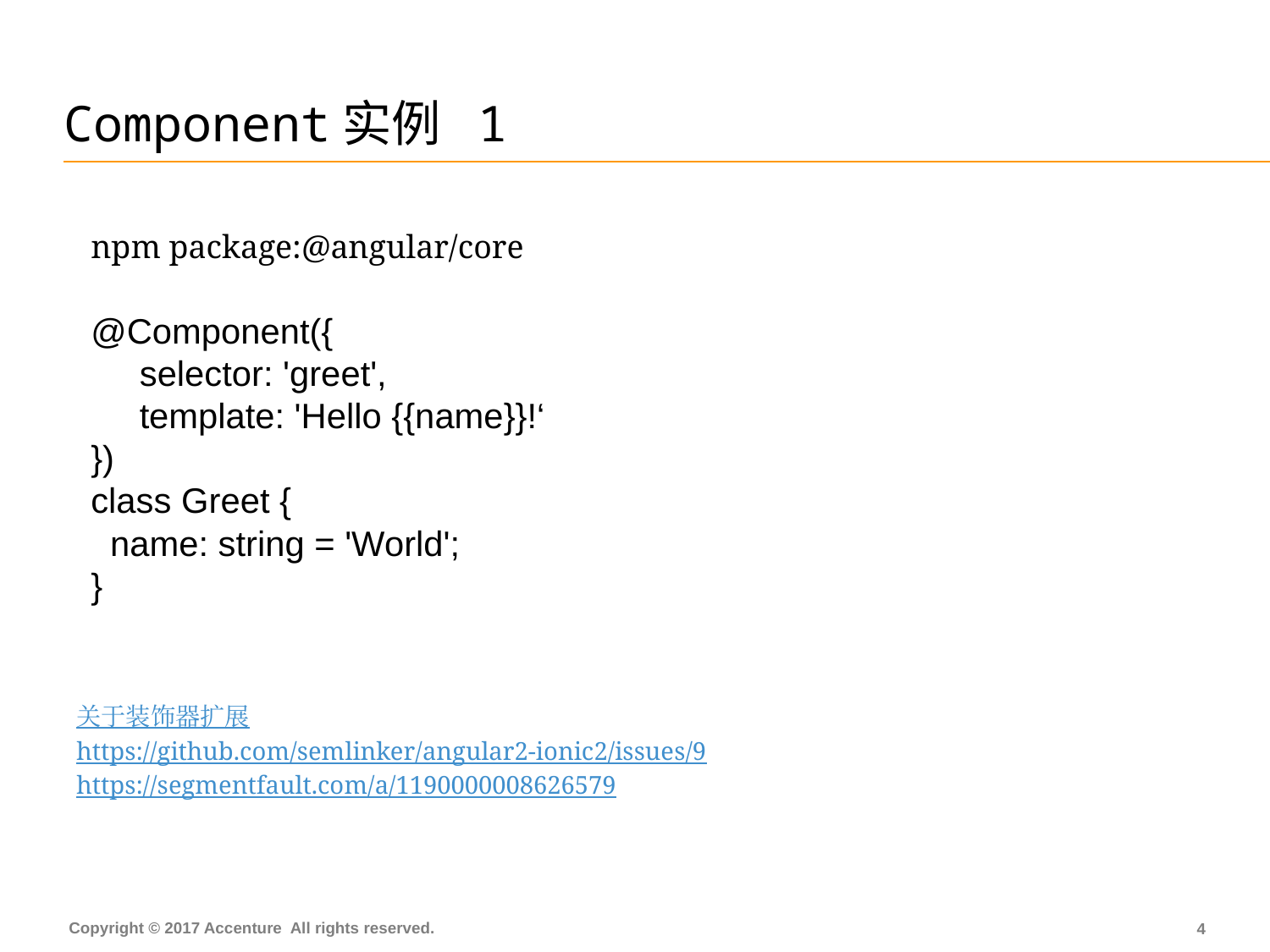

# Component实例 1

npm package:@angular/core
@Component({
     selector: 'greet',
     template: 'Hello {{name}}!‘
})
class Greet {
  name: string = 'World';
}
关于装饰器扩展
https://github.com/semlinker/angular2-ionic2/issues/9
https://segmentfault.com/a/1190000008626579

4
Copyright © 2017 Accenture  All rights reserved.